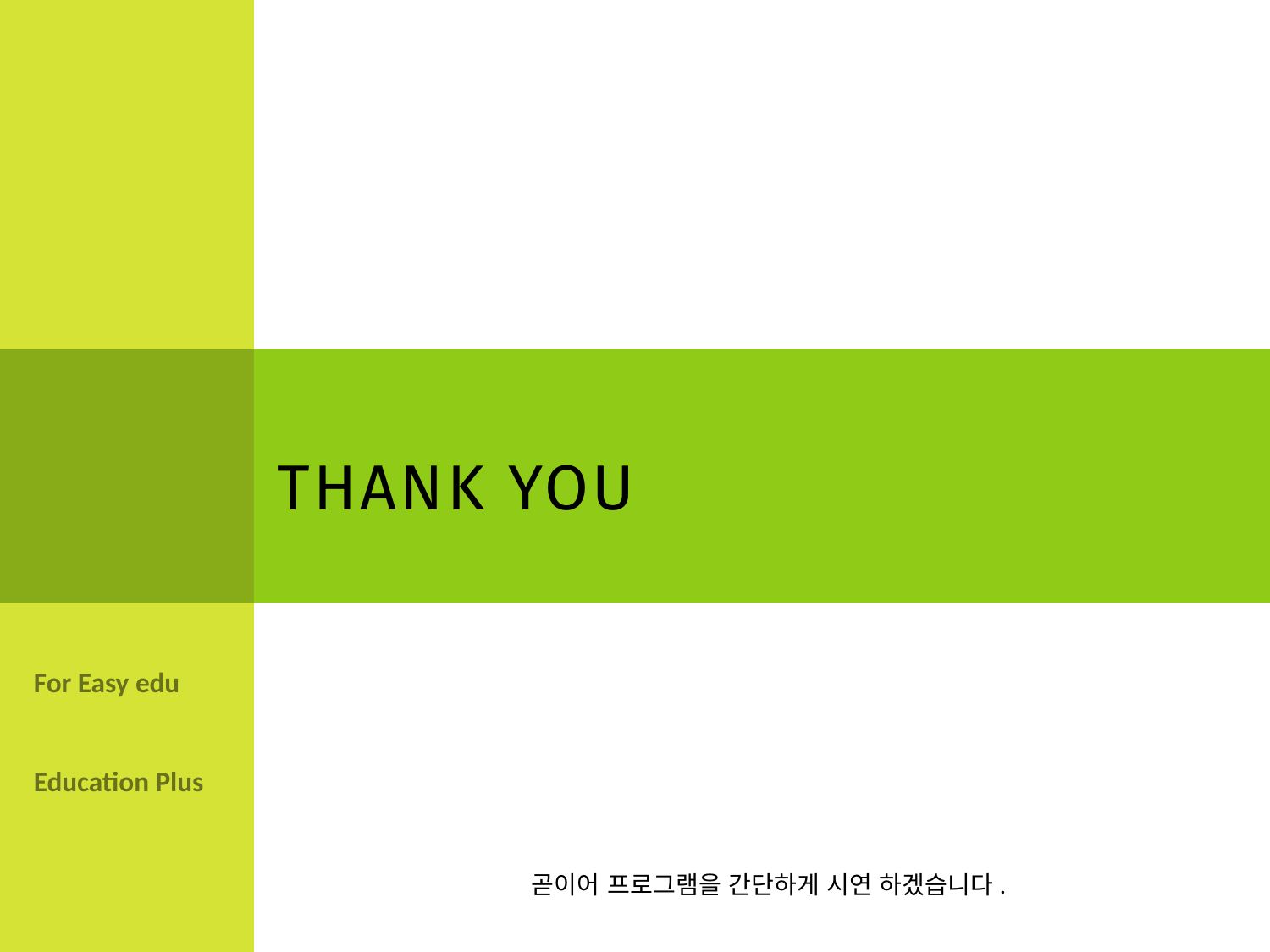

# Thank you
For Easy edu
Education Plus
곧이어 프로그램을 간단하게 시연 하겠습니다.